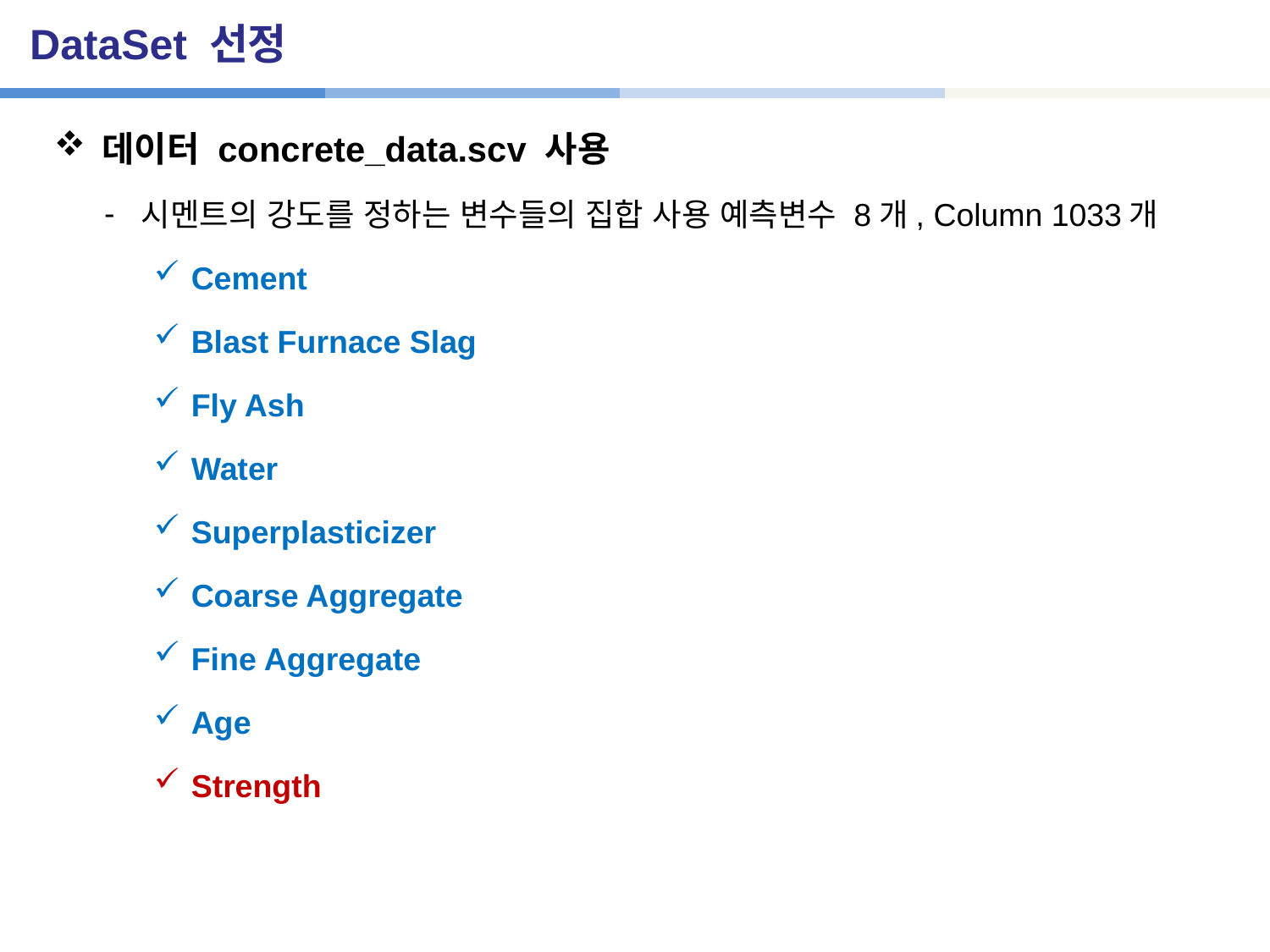

# DataSet 선정
데이터 concrete_data.scv 사용
시멘트의 강도를 정하는 변수들의 집합 사용 예측변수 8개, Column 1033개
Cement
Blast Furnace Slag
Fly Ash
Water
Superplasticizer
Coarse Aggregate
Fine Aggregate
Age
Strength